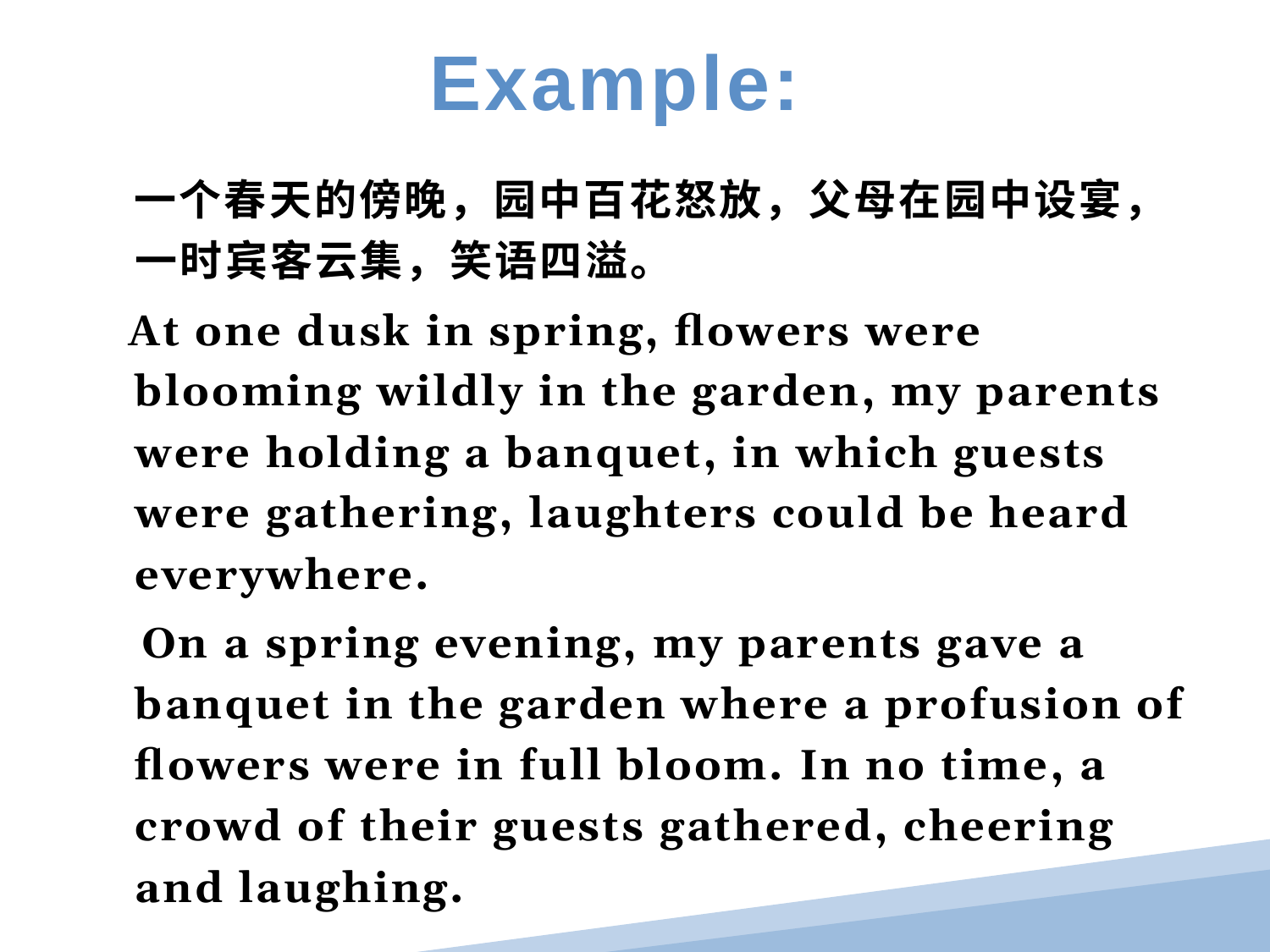

Example:
   一个春天的傍晚，园中百花怒放，父母在园中设宴，一时宾客云集，笑语四溢。
   At one dusk in spring, flowers were blooming wildly in the garden, my parents were holding a banquet, in which guests were gathering, laughters could be heard everywhere.
    On a spring evening, my parents gave a banquet in the garden where a profusion of flowers were in full bloom. In no time, a crowd of their guests gathered, cheering and laughing.